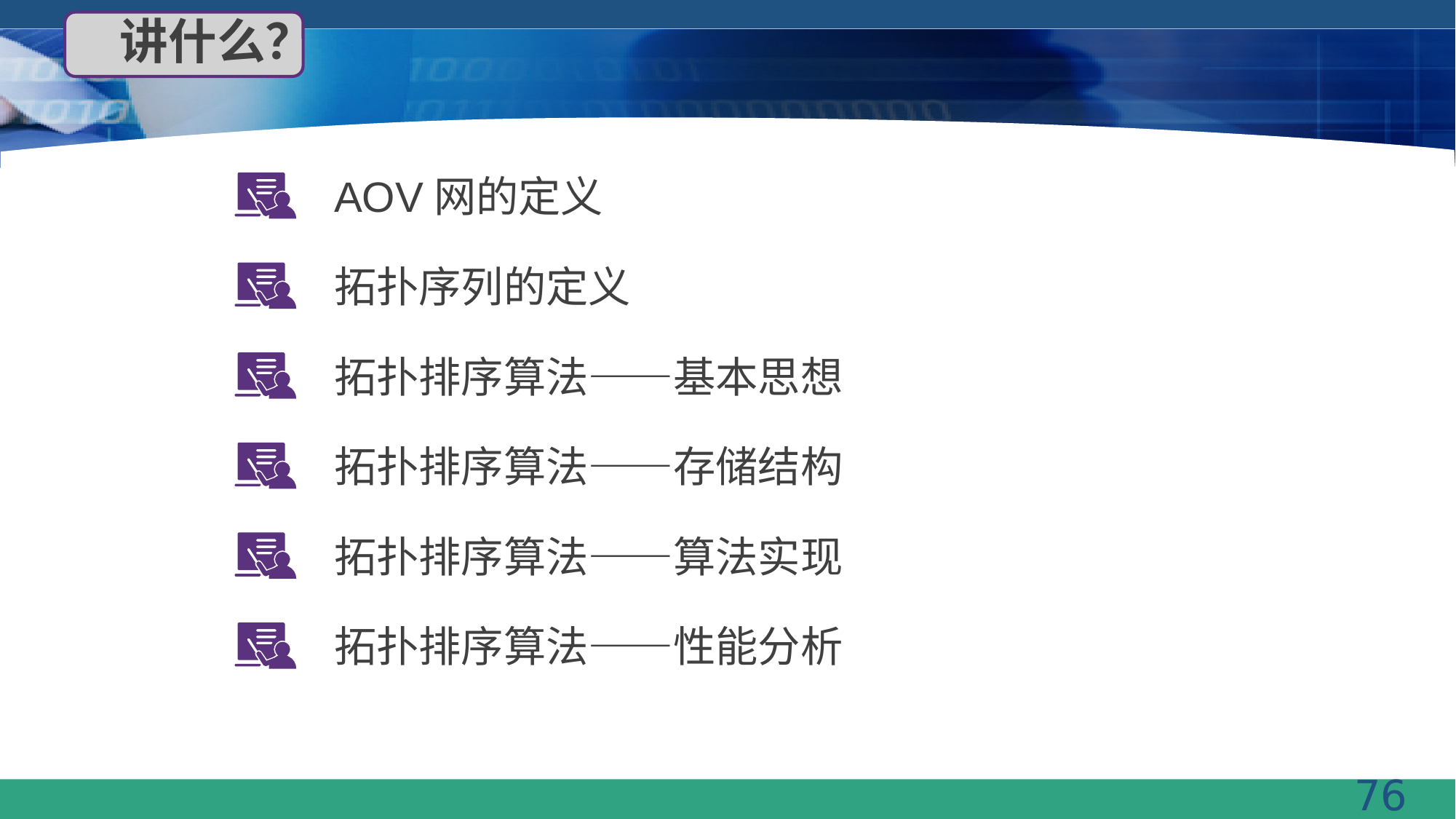

讲什么？

AOV网的定义

拓扑序列的定义

拓扑排序算法——基本思想

拓扑排序算法——存储结构

拓扑排序算法——算法实现

拓扑排序算法——性能分析